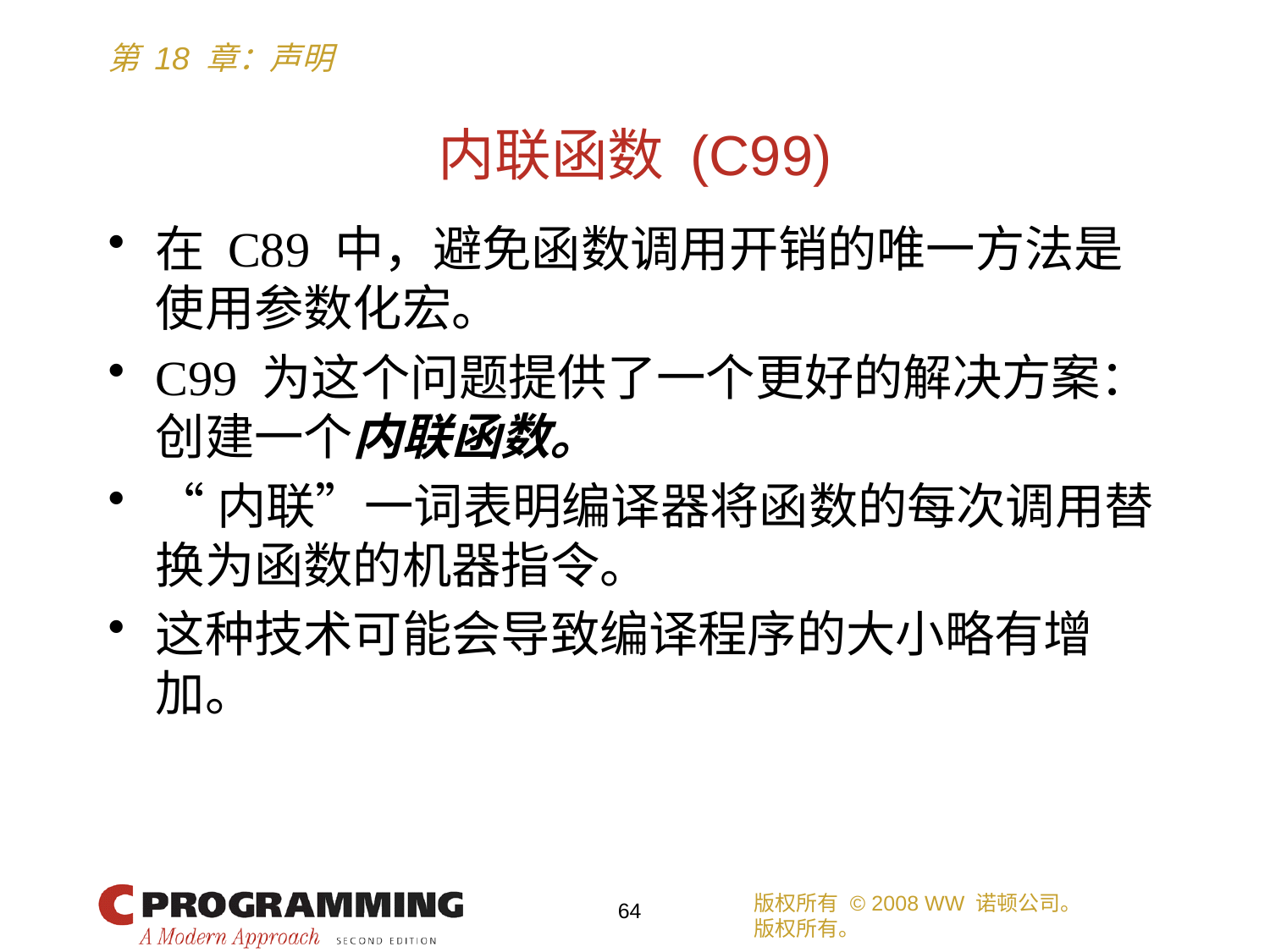

# 内联函数 (C99)
在 C89 中，避免函数调用开销的唯一方法是使用参数化宏。
C99 为这个问题提供了一个更好的解决方案：创建一个内联函数。
“内联”一词表明编译器将函数的每次调用替换为函数的机器指令。
这种技术可能会导致编译程序的大小略有增加。
版权所有 © 2008 WW 诺顿公司。
版权所有。
64